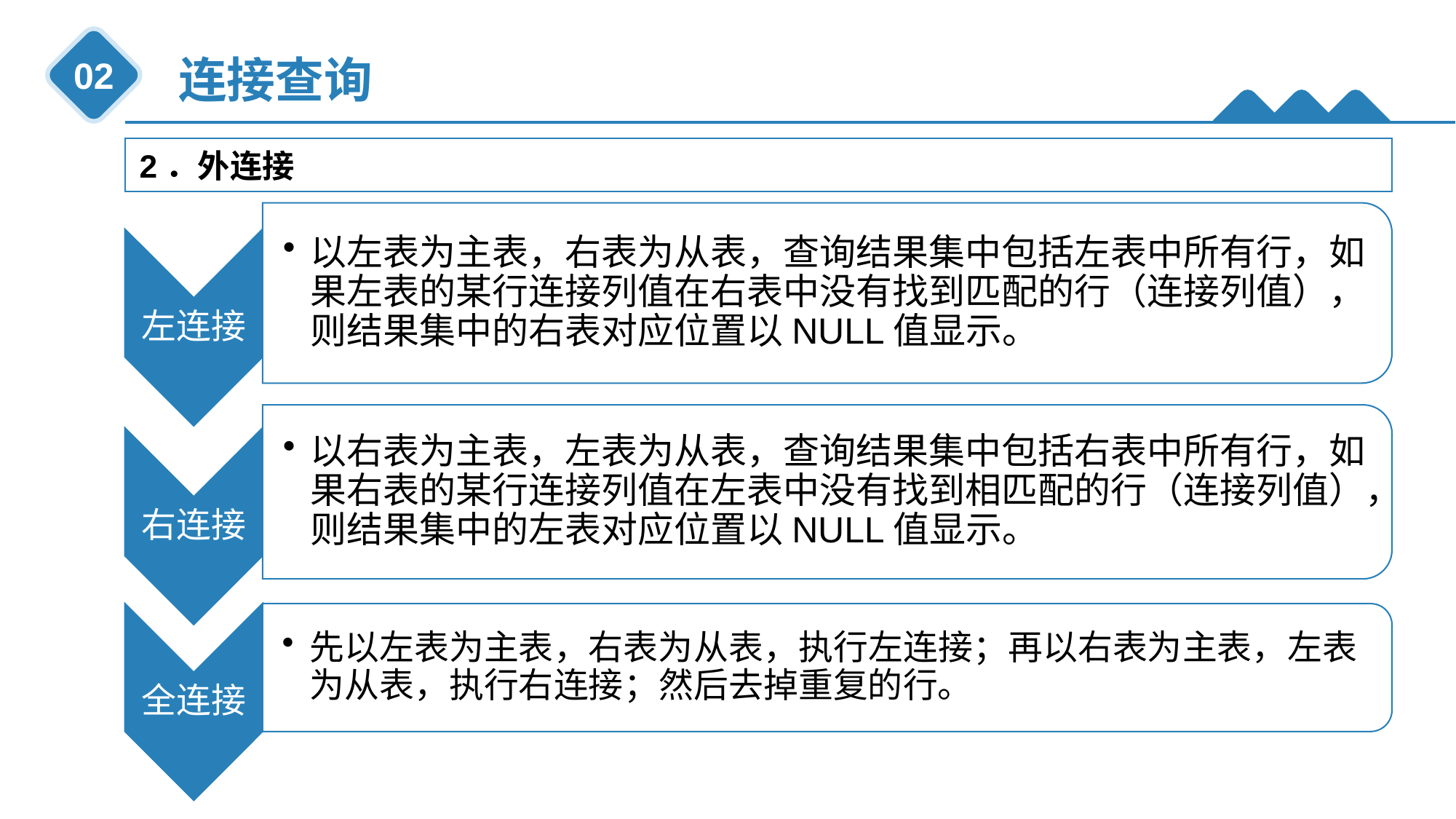

连接查询
02

2．外连接
左连接
以左表为主表，右表为从表，查询结果集中包括左表中所有行，如果左表的某行连接列值在右表中没有找到匹配的行（连接列值），则结果集中的右表对应位置以NULL值显示。
右连接
以右表为主表，左表为从表，查询结果集中包括右表中所有行，如果右表的某行连接列值在左表中没有找到相匹配的行（连接列值），则结果集中的左表对应位置以NULL值显示。
全连接
先以左表为主表，右表为从表，执行左连接；再以右表为主表，左表为从表，执行右连接；然后去掉重复的行。